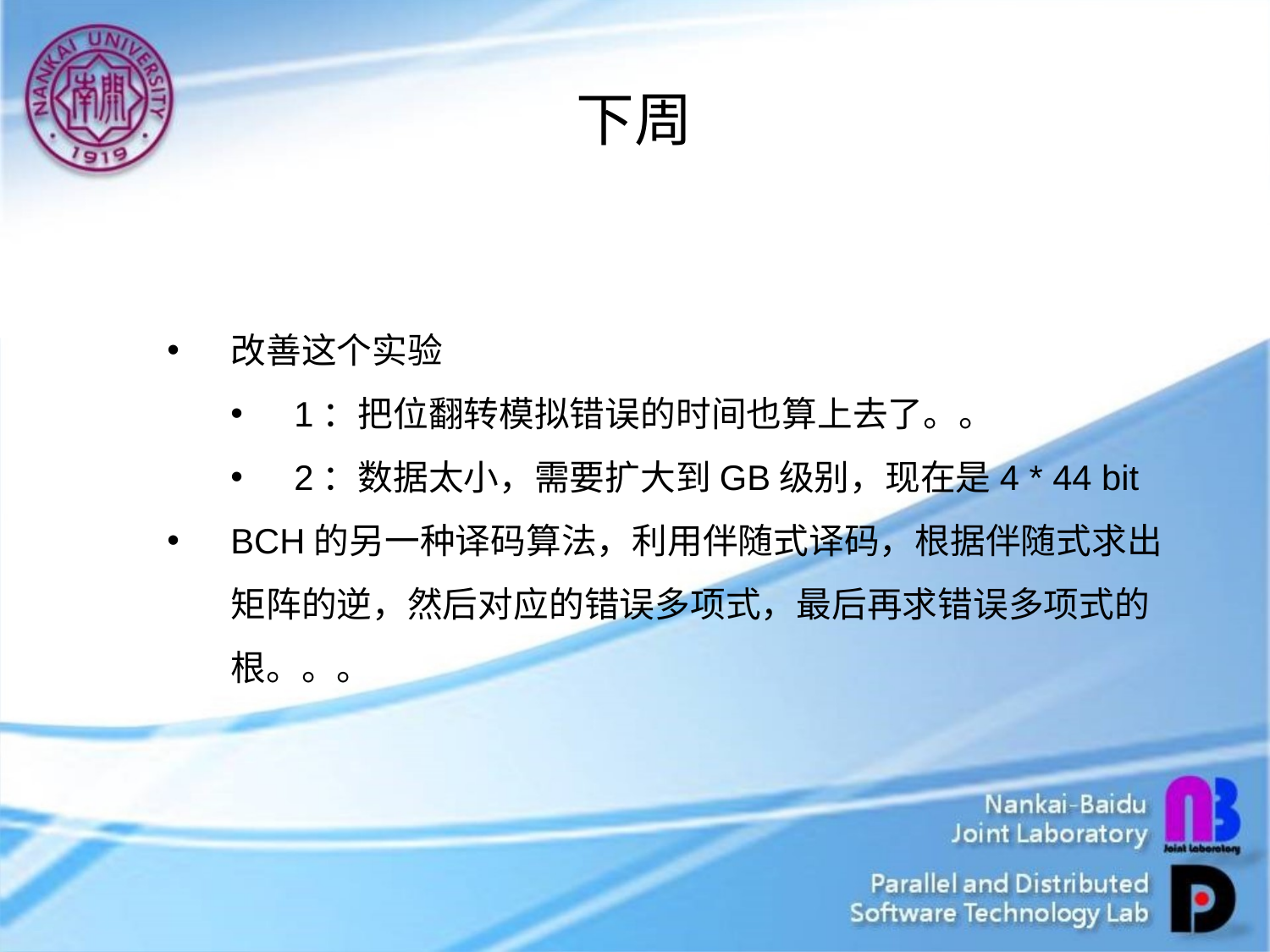

# 下周
改善这个实验
1：把位翻转模拟错误的时间也算上去了。。
2：数据太小，需要扩大到GB级别，现在是4 * 44 bit
BCH的另一种译码算法，利用伴随式译码，根据伴随式求出矩阵的逆，然后对应的错误多项式，最后再求错误多项式的根。。。